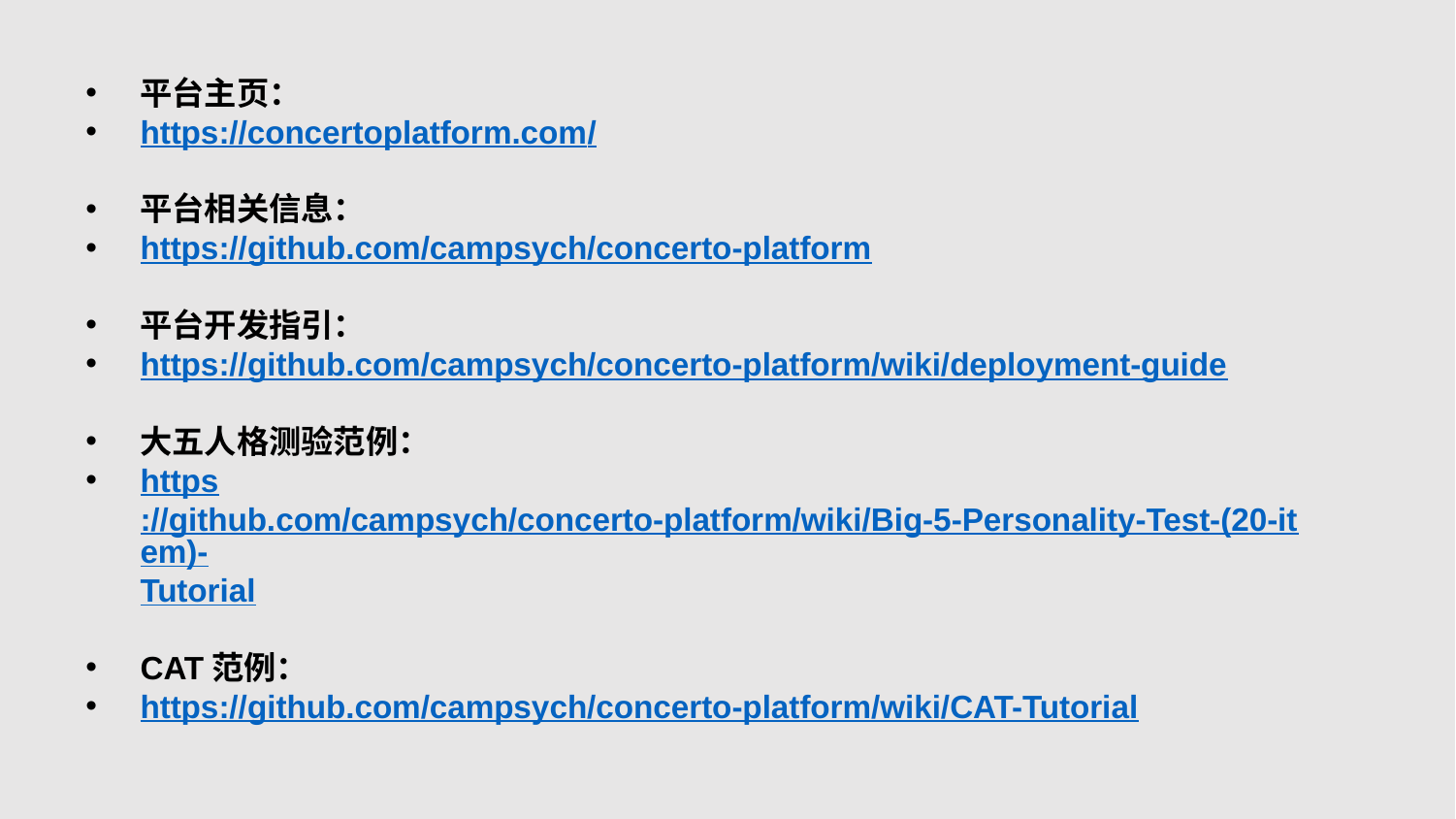

平台主页：
https://concertoplatform.com/

平台相关信息：
https://github.com/campsych/concerto-platform

平台开发指引：
https://github.com/campsych/concerto-platform/wiki/deployment-guide

大五人格测验范例：
https://github.com/campsych/concerto-platform/wiki/Big-5-Personality-Test-(20-item)-Tutorial

CAT范例：
https://github.com/campsych/concerto-platform/wiki/CAT-Tutorial